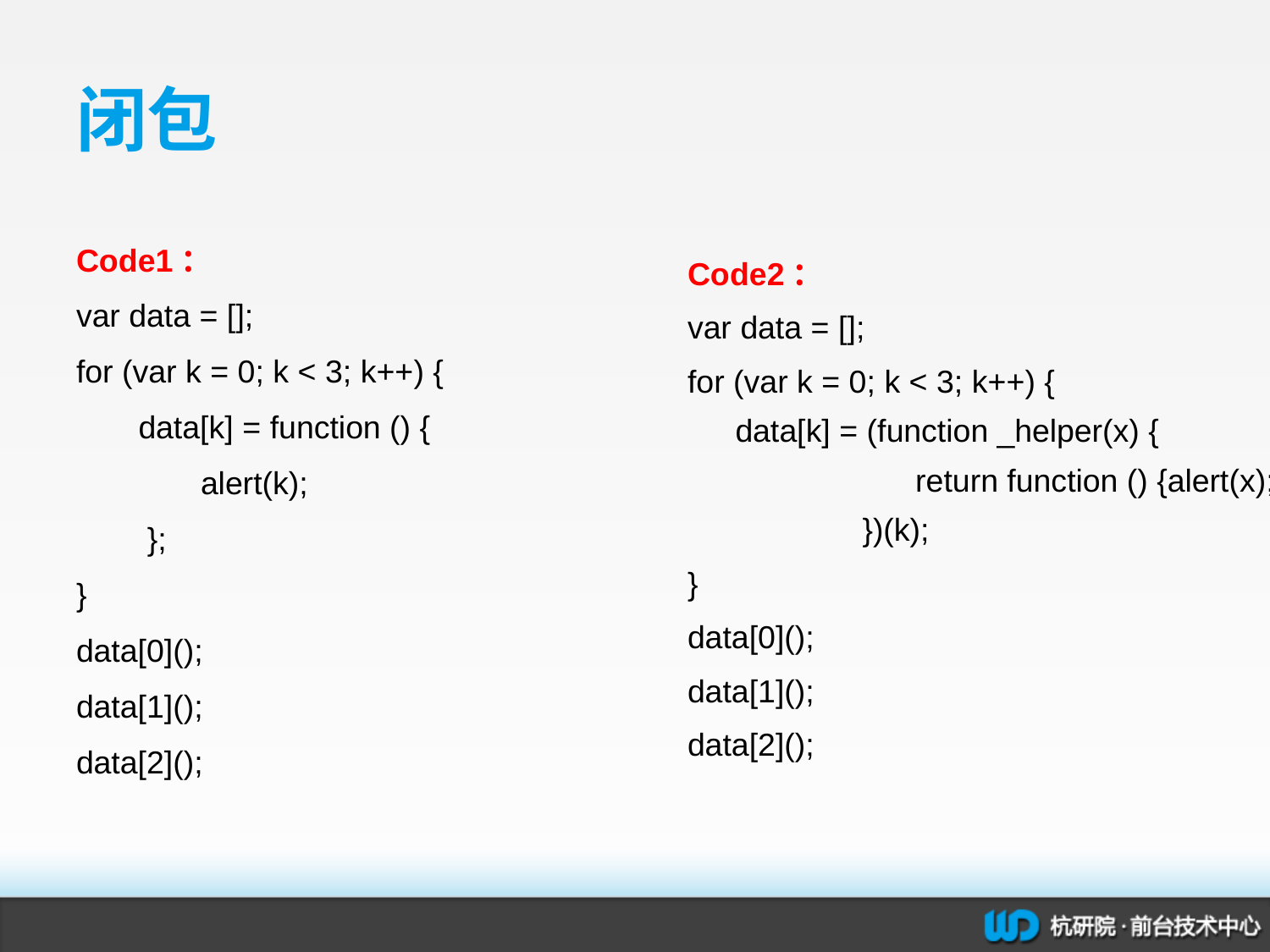

# 闭包
Code1：
var data = [];
for (var k = 0; k < 3; k++) {
       data[k] = function () {
              alert(k);
        };
}
data[0]();
data[1]();
data[2]();
Code2：
var data = [];
for (var k = 0; k < 3; k++) {
data[k] = (function _helper(x) {
	      return function () {alert(x);};
	})(k);
}
data[0]();
data[1]();
data[2]();